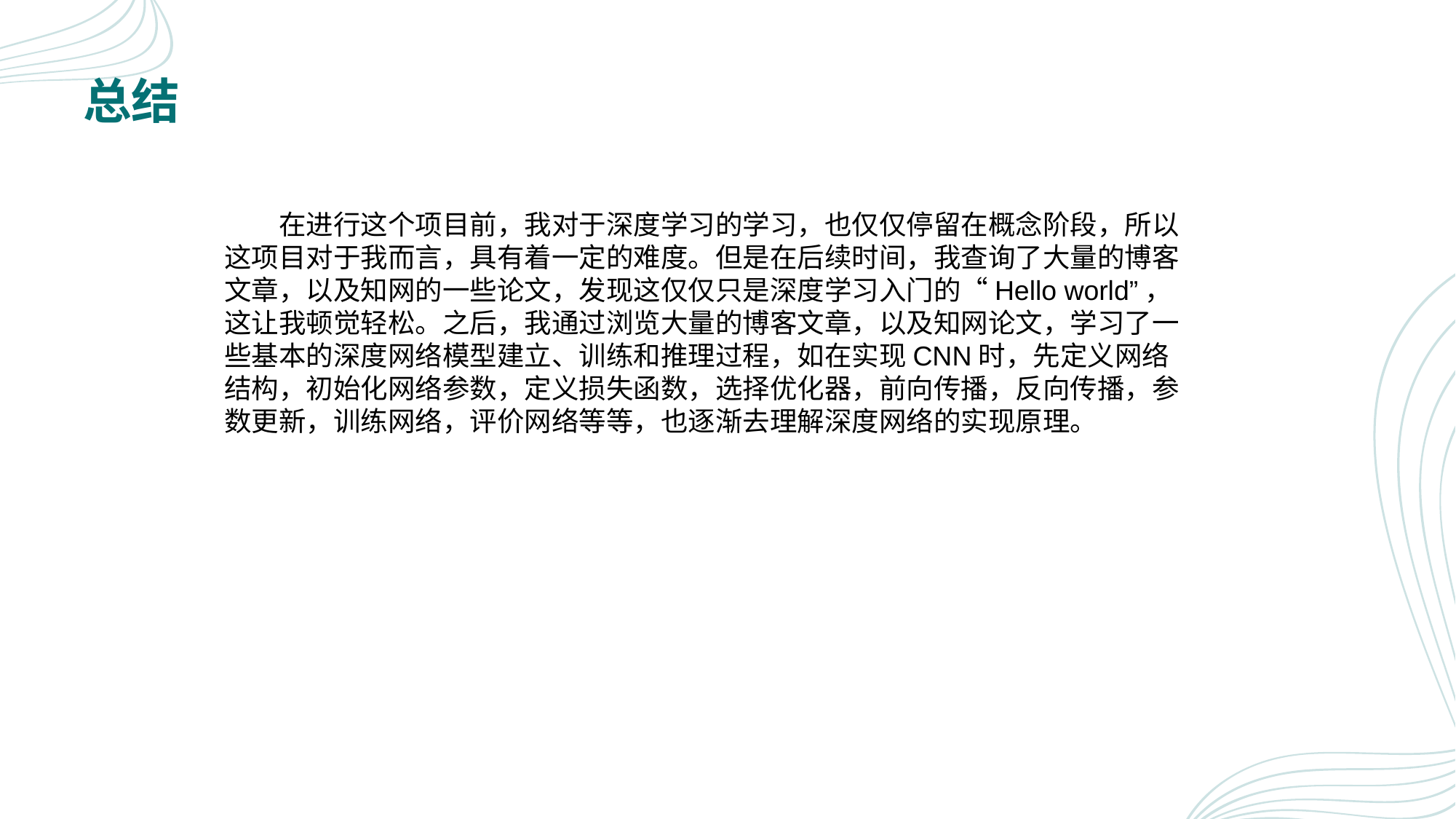

# 总结
在进行这个项目前，我对于深度学习的学习，也仅仅停留在概念阶段，所以这项目对于我而言，具有着一定的难度。但是在后续时间，我查询了大量的博客文章，以及知网的一些论文，发现这仅仅只是深度学习入门的“Hello world”，这让我顿觉轻松。之后，我通过浏览大量的博客文章，以及知网论文，学习了一些基本的深度网络模型建立、训练和推理过程，如在实现CNN时，先定义网络结构，初始化网络参数，定义损失函数，选择优化器，前向传播，反向传播，参数更新，训练网络，评价网络等等，也逐渐去理解深度网络的实现原理。